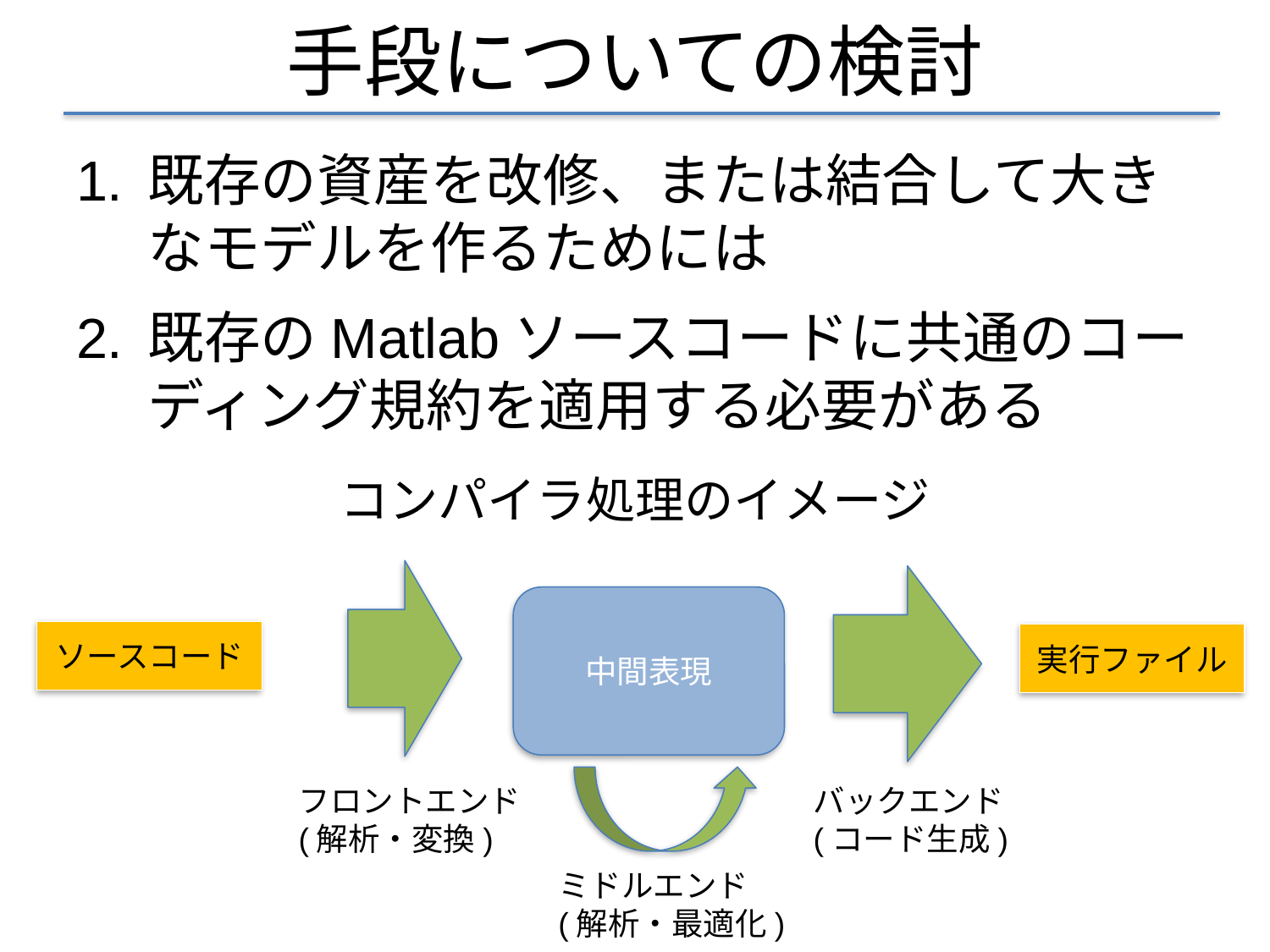

# 手段についての検討
既存の資産を改修、または結合して大きなモデルを作るためには
既存のMatlabソースコードに共通のコーディング規約を適用する必要がある

コンパイラ処理のイメージ

中間表現
ソースコード
実行ファイル

フロントエンド
(解析・変換)
バックエンド
(コード生成)
ミドルエンド
(解析・最適化)